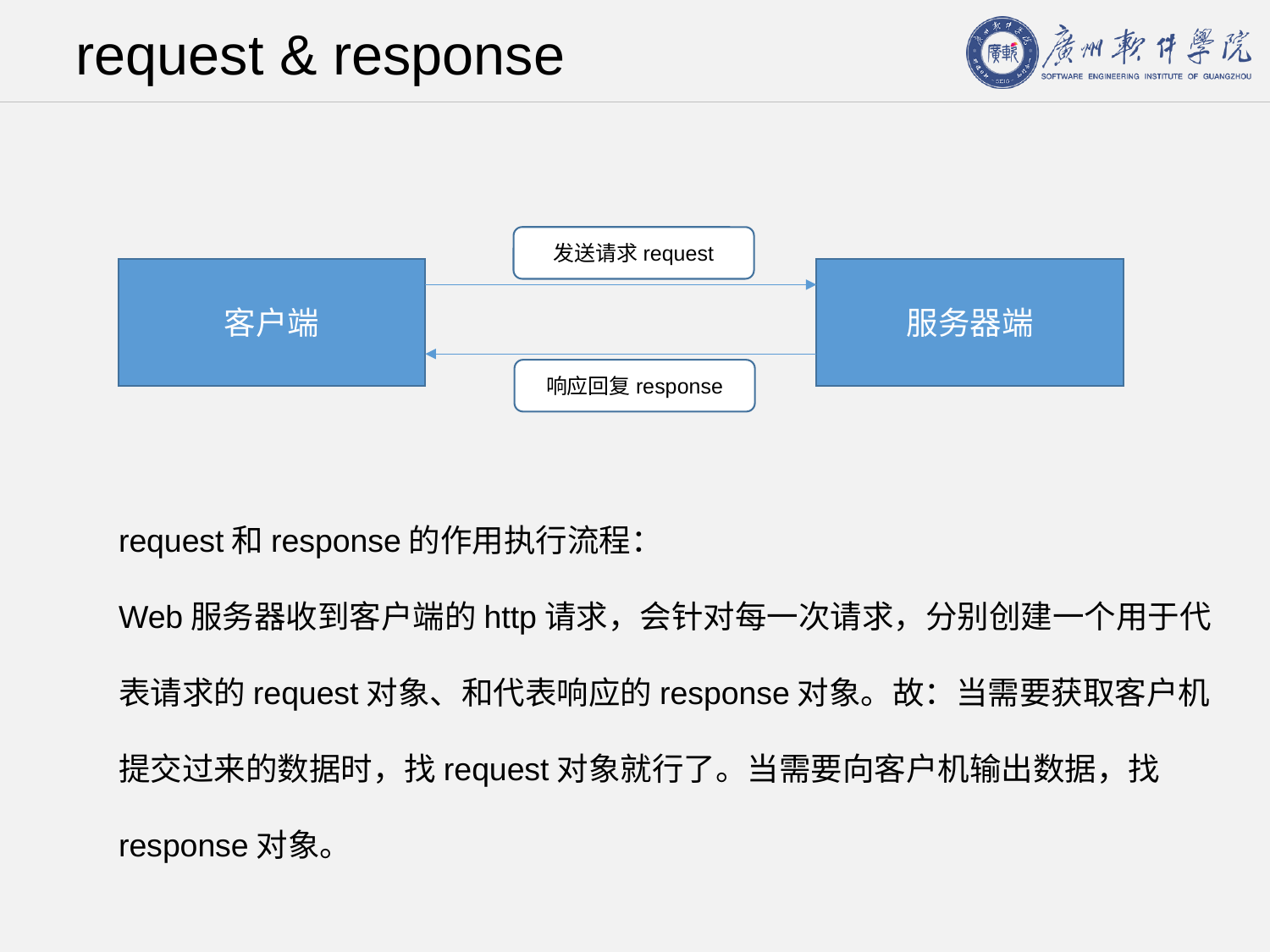

# request & response
发送请求request
客户端
服务器端
响应回复response
request和response的作用执行流程：
Web服务器收到客户端的http请求，会针对每一次请求，分别创建一个用于代表请求的request对象、和代表响应的response对象。故：当需要获取客户机提交过来的数据时，找request对象就行了。当需要向客户机输出数据，找response对象。